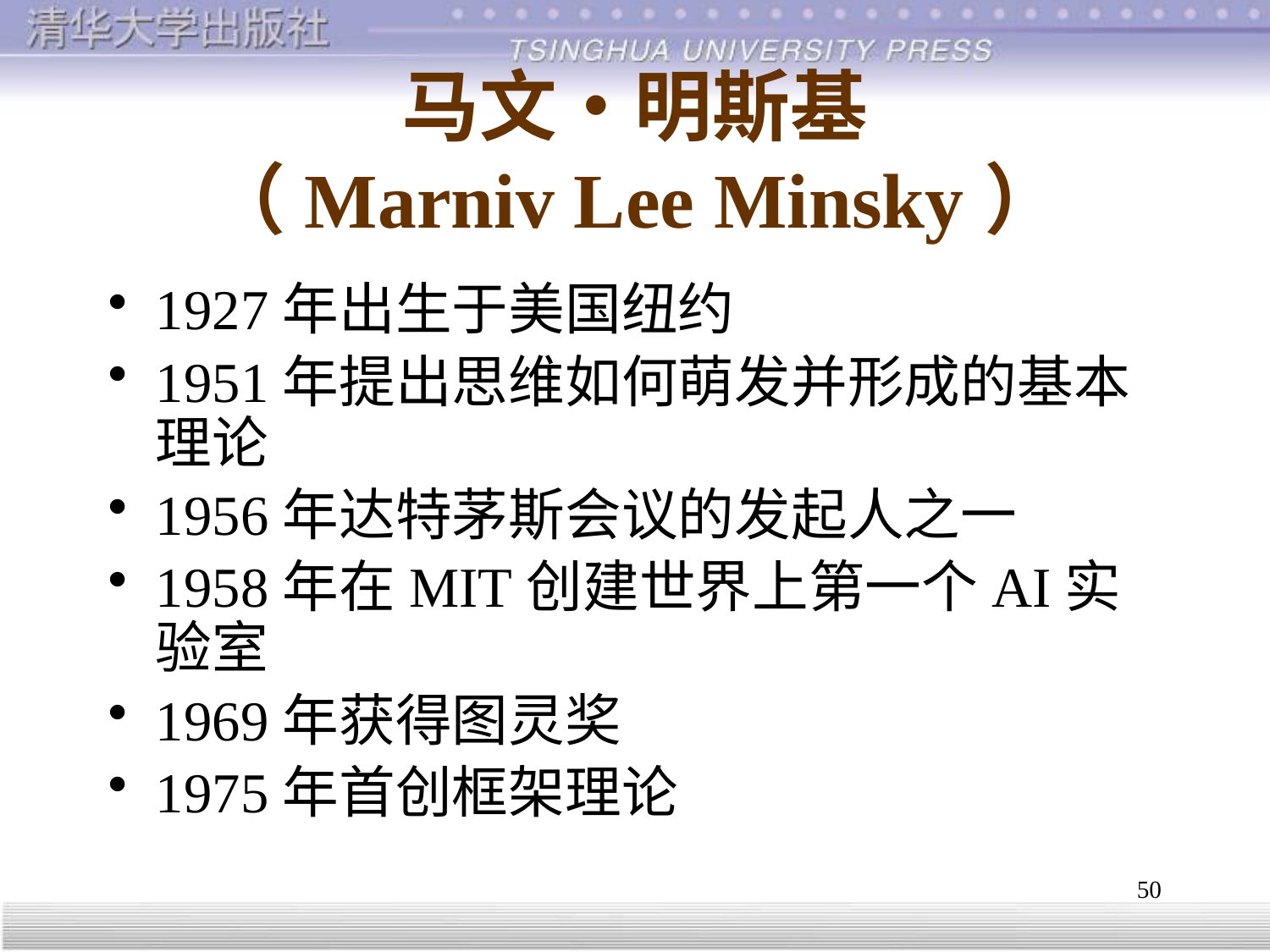

# 马文•明斯基 （Marniv Lee Minsky）
1927年出生于美国纽约
1951年提出思维如何萌发并形成的基本理论
1956年达特茅斯会议的发起人之一
1958年在MIT创建世界上第一个AI实验室
1969年获得图灵奖
1975年首创框架理论
50